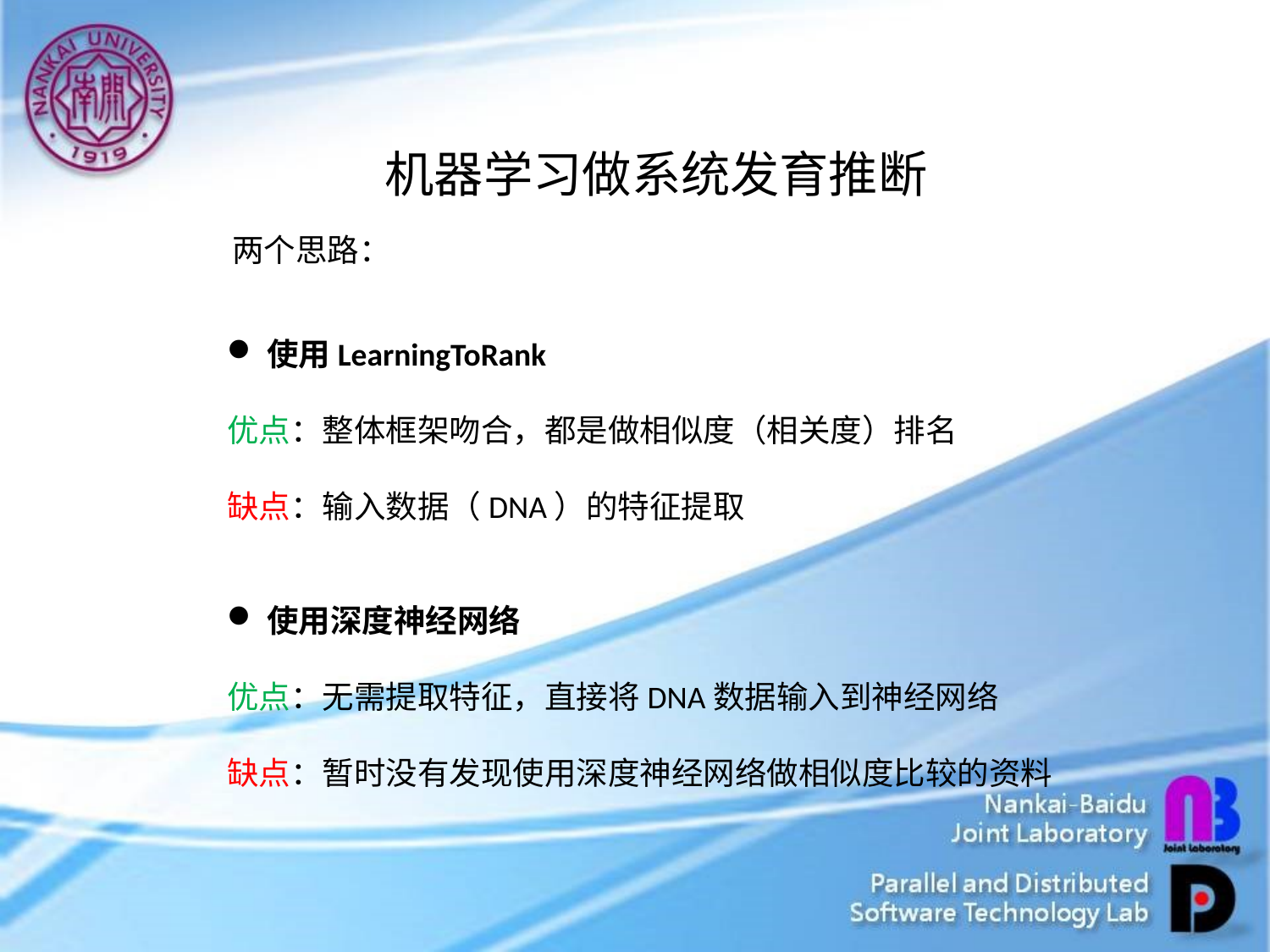

机器学习做系统发育推断
两个思路：

使用LearningToRank

优点：整体框架吻合，都是做相似度（相关度）排名

缺点：输入数据（DNA）的特征提取

使用深度神经网络

优点：无需提取特征，直接将DNA数据输入到神经网络

缺点：暂时没有发现使用深度神经网络做相似度比较的资料